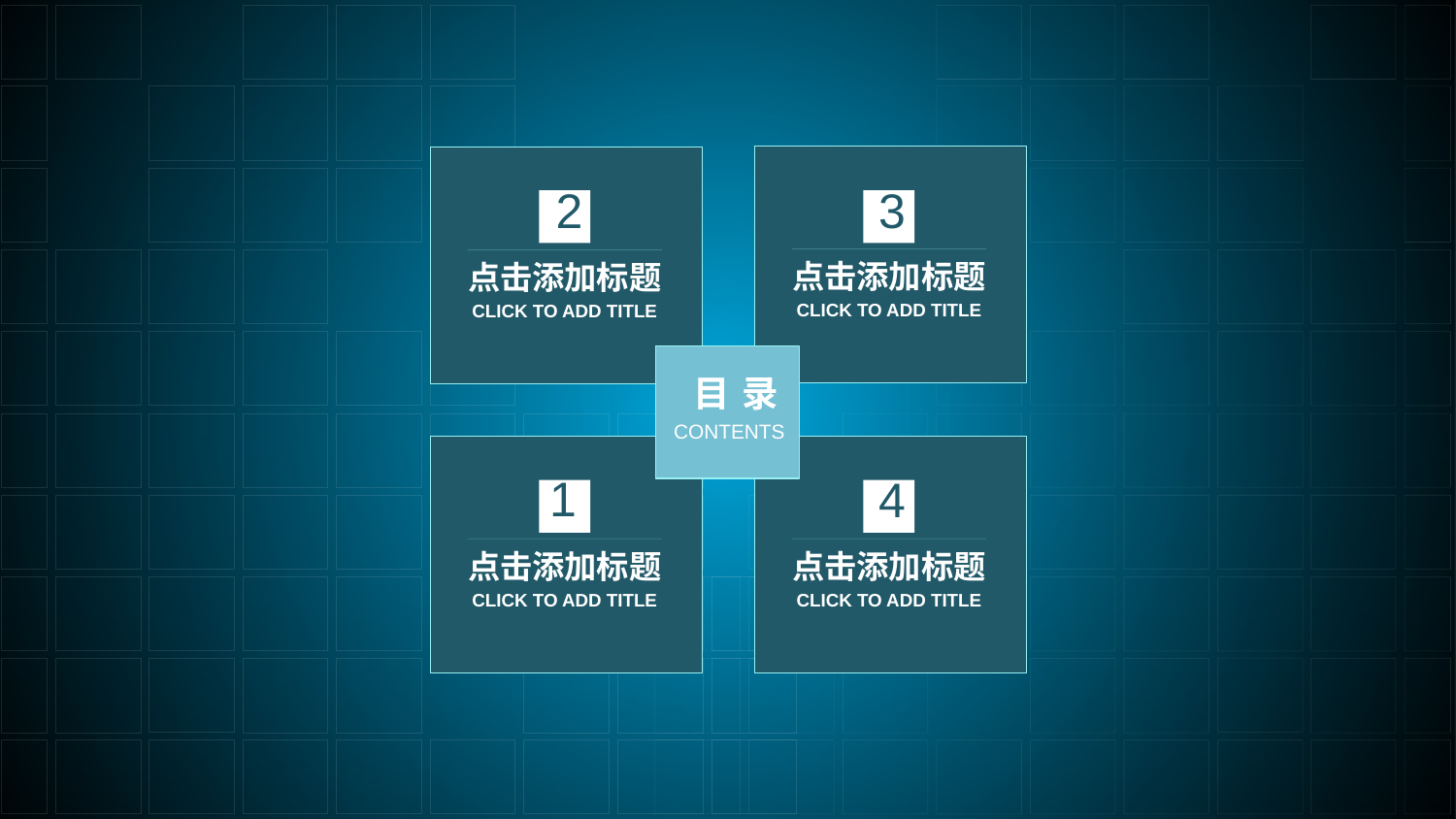

3

点击添加标题
CLICK TO ADD TITLE

2

点击添加标题
CLICK TO ADD TITLE

目录
   CONTENTS

1

点击添加标题
CLICK TO ADD TITLE

4

点击添加标题
CLICK TO ADD TITLE